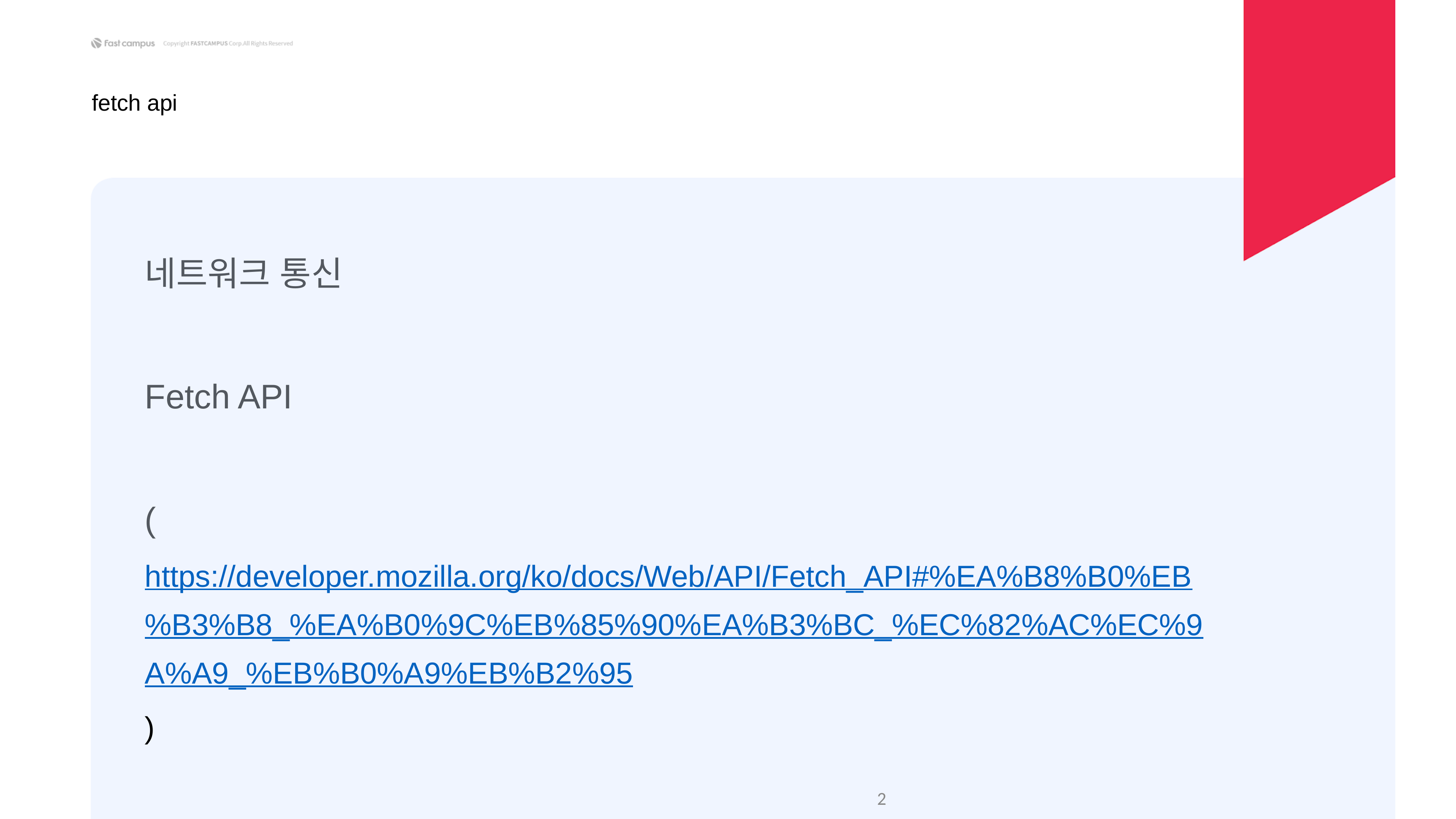

fetch api
네트워크 통신

Fetch API

(https://developer.mozilla.org/ko/docs/Web/API/Fetch_API#%EA%B8%B0%EB%B3%B8_%EA%B0%9C%EB%85%90%EA%B3%BC_%EC%82%AC%EC%9A%A9_%EB%B0%A9%EB%B2%95)
2